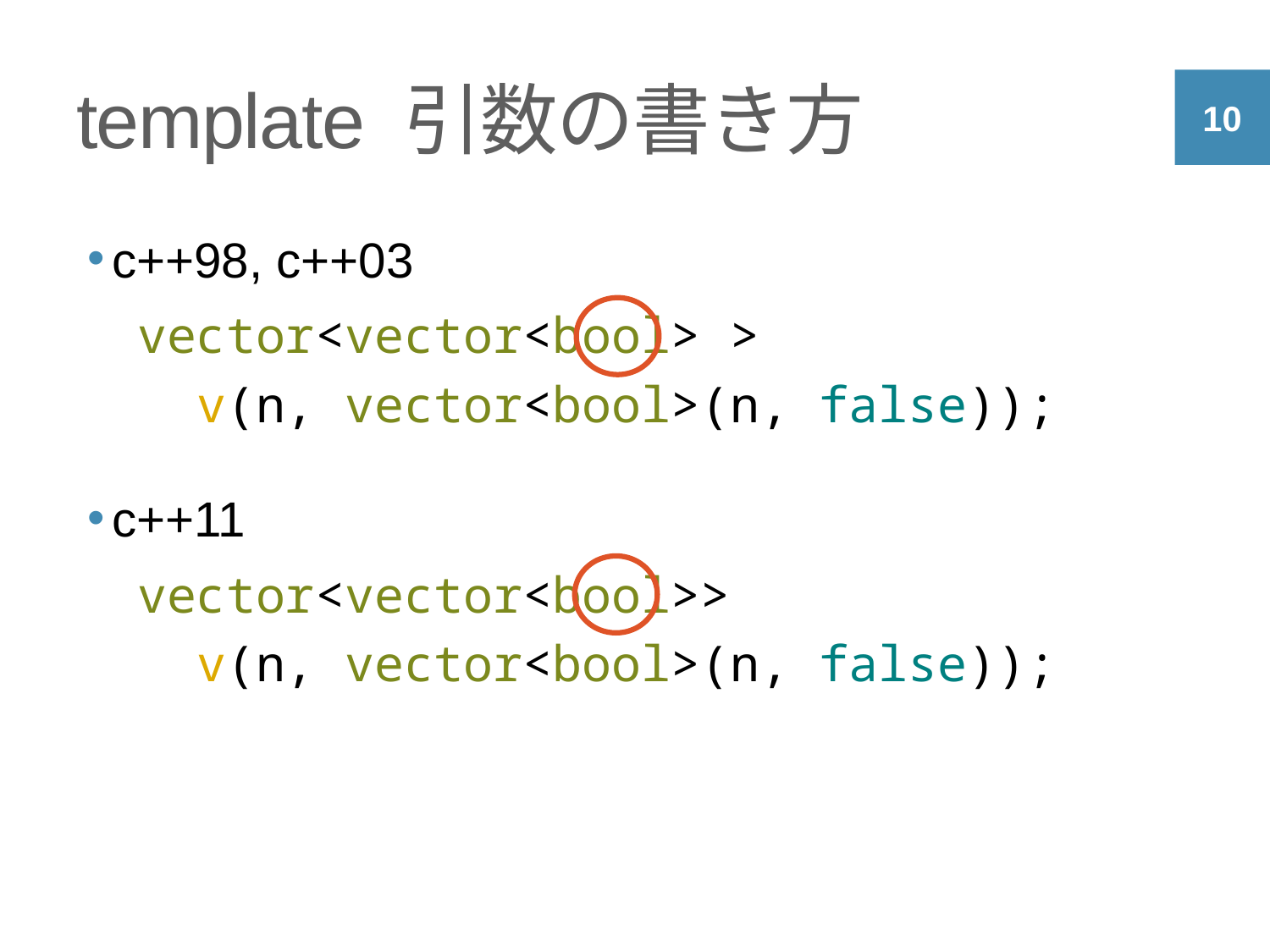

# template 引数の書き方
c++98, c++03

vector<vector<bool> >
  v(n, vector<bool>(n, false));
c++11

vector<vector<bool>>
  v(n, vector<bool>(n, false));